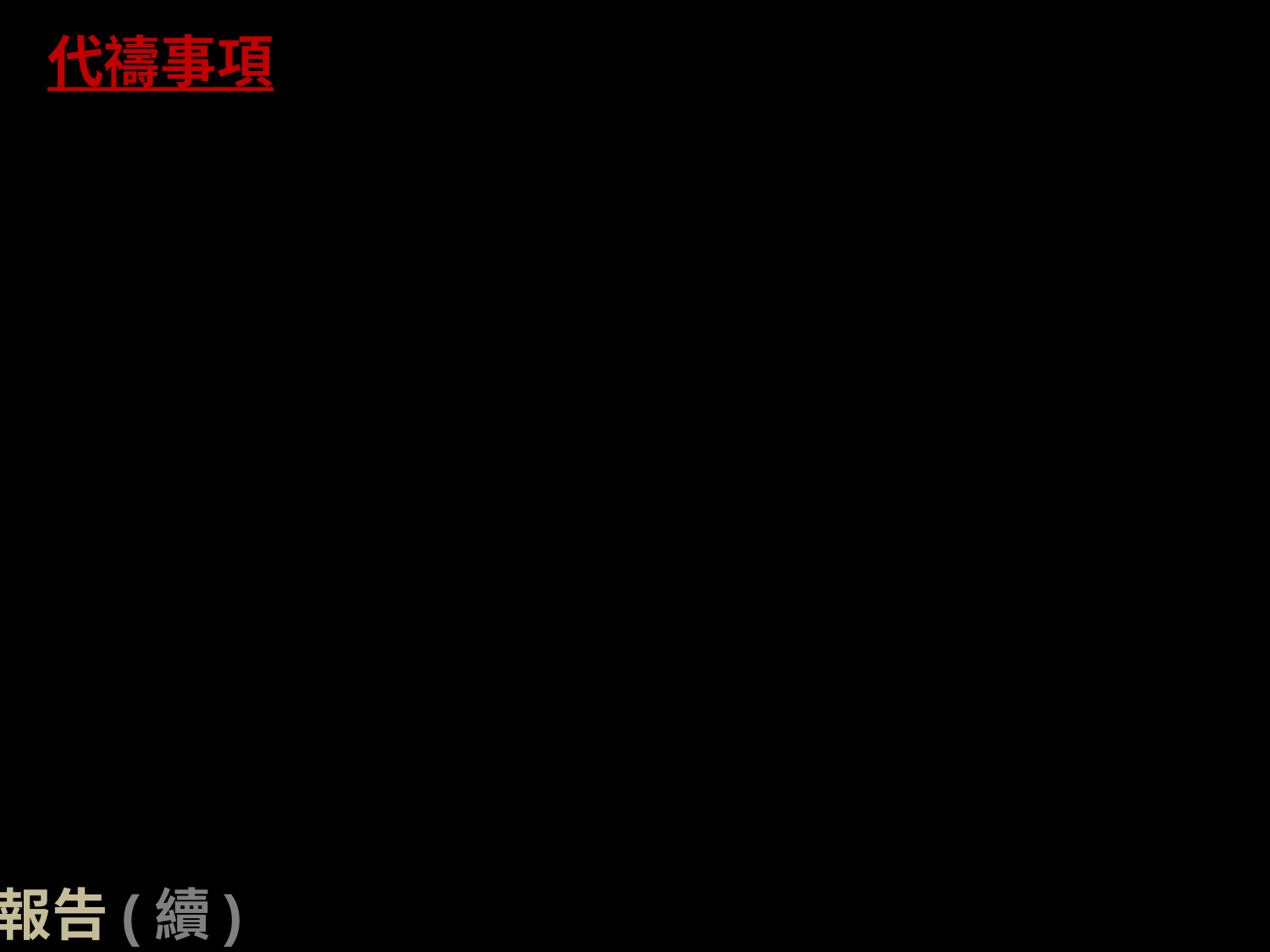

代禱事項

為台灣代禱,求上帝賜下智慧給政府執政團隊,讓所有政策能合神心意。
為教會各團契聚會及未來的發展、建堂、聘牧、社區事工等代禱。
為青年主日事工
為身體欠安的弟兄姊妹代禱
其他事項詳見週報

報告(續)